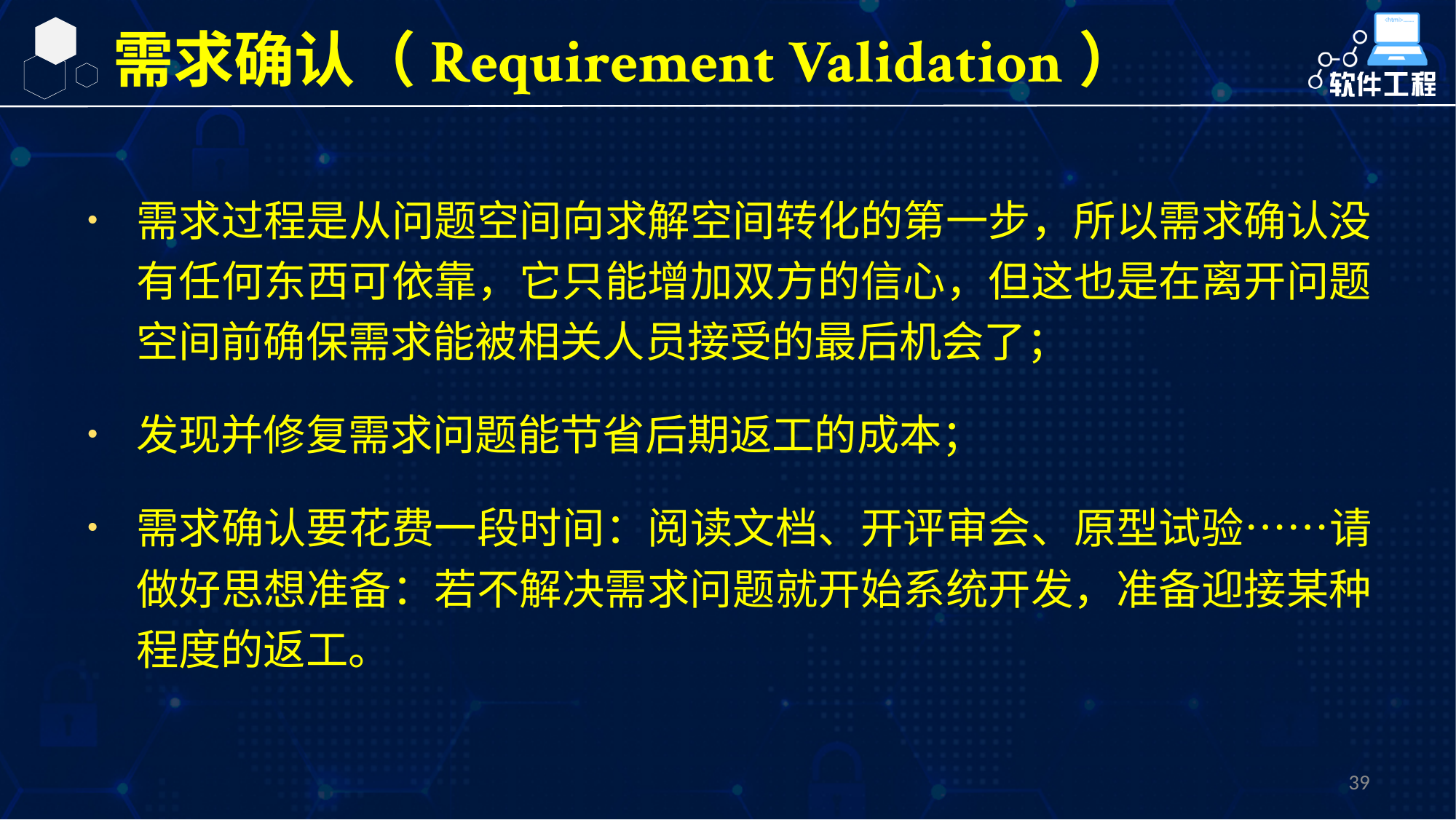

需求确认（Requirement Validation）
需求过程是从问题空间向求解空间转化的第一步，所以需求确认没有任何东西可依靠，它只能增加双方的信心，但这也是在离开问题空间前确保需求能被相关人员接受的最后机会了；
发现并修复需求问题能节省后期返工的成本；
需求确认要花费一段时间：阅读文档、开评审会、原型试验……请做好思想准备：若不解决需求问题就开始系统开发，准备迎接某种程度的返工。
39